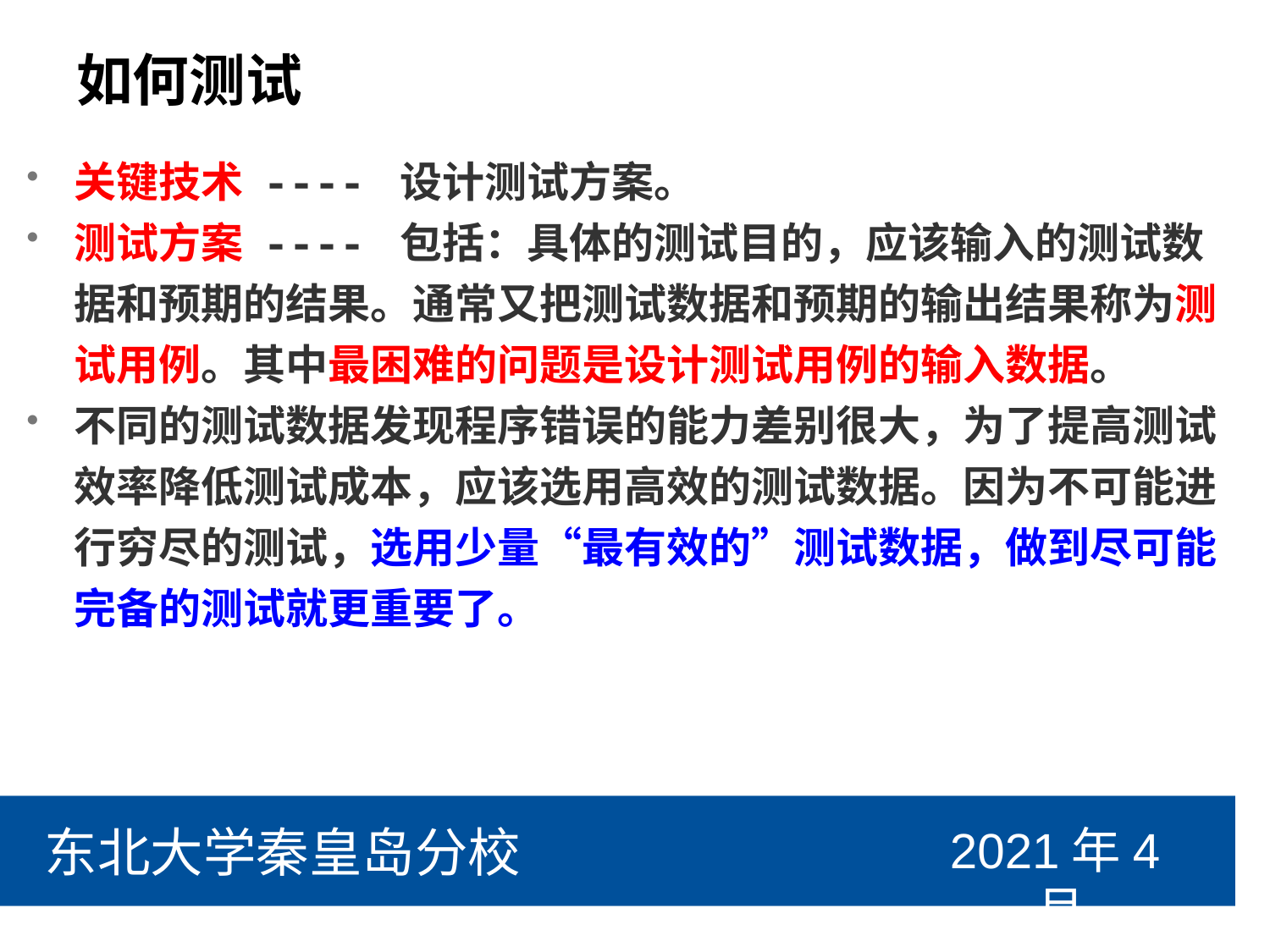

# 如何测试
关键技术 ---- 设计测试方案。
测试方案 ---- 包括：具体的测试目的，应该输入的测试数据和预期的结果。通常又把测试数据和预期的输出结果称为测试用例。其中最困难的问题是设计测试用例的输入数据。
不同的测试数据发现程序错误的能力差别很大，为了提高测试效率降低测试成本，应该选用高效的测试数据。因为不可能进行穷尽的测试，选用少量“最有效的”测试数据，做到尽可能完备的测试就更重要了。